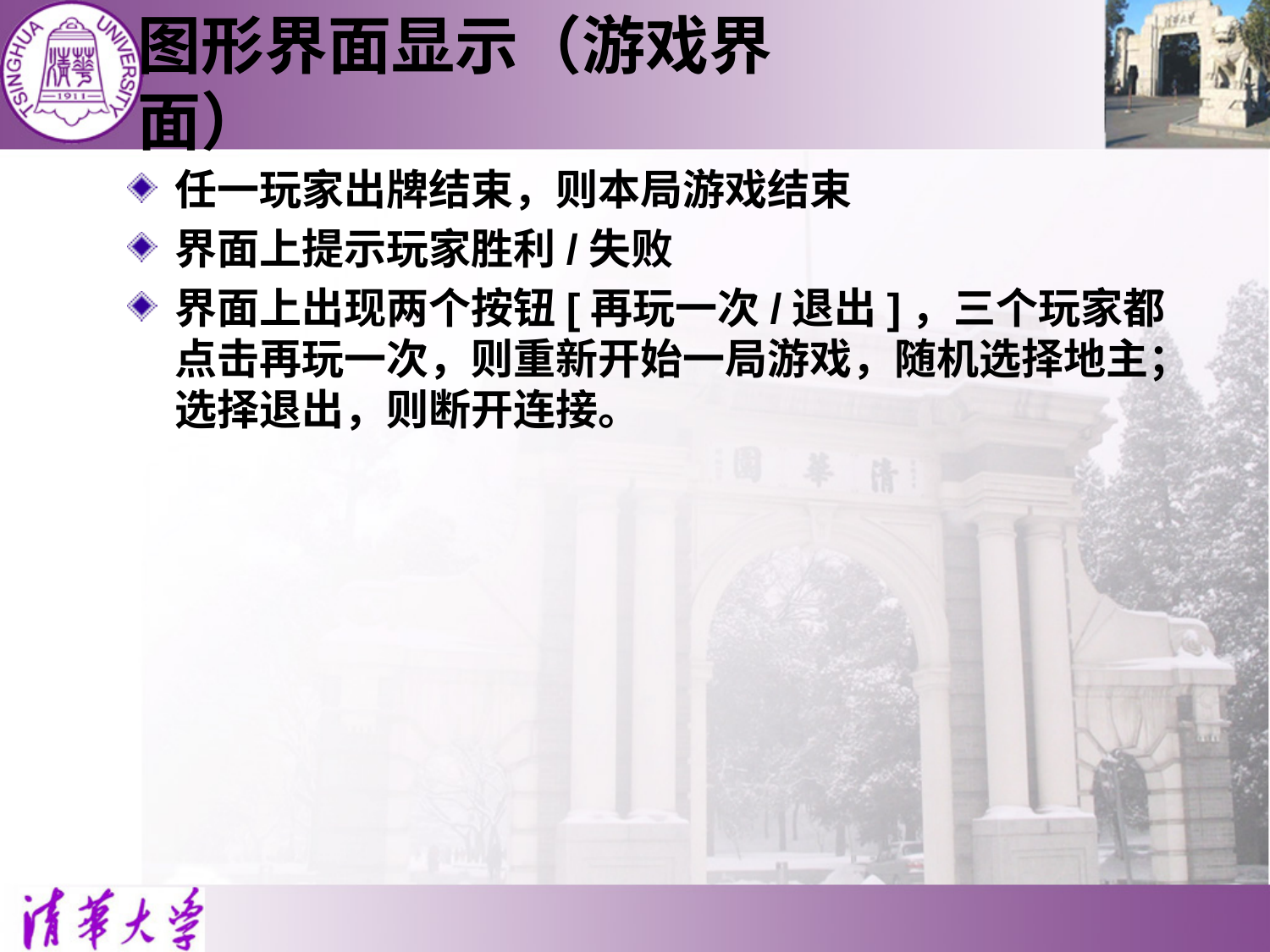

# 图形界面显示（游戏界面）
任一玩家出牌结束，则本局游戏结束
界面上提示玩家胜利/失败
界面上出现两个按钮[再玩一次/退出]，三个玩家都点击再玩一次，则重新开始一局游戏，随机选择地主；选择退出，则断开连接。